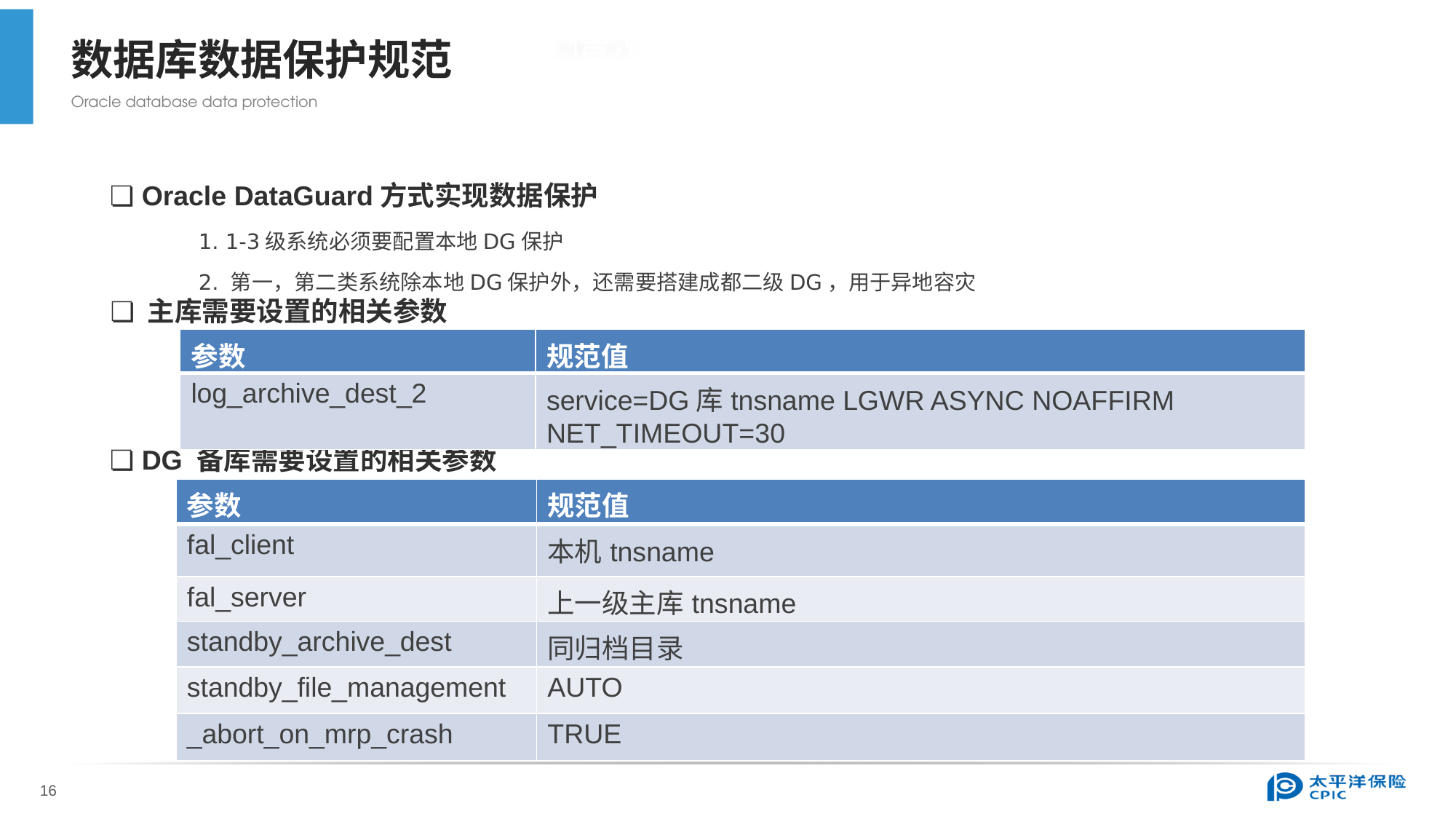

数据库数据保护规范
Oracle database data protection
情况
❏ Oracle DataGuard方式实现数据保护
1. 1-3级系统必须要配置本地DG保护
2. 第一，第二类系统除本地DG保护外，还需要搭建成都二级DG，用于异地容灾
❏ 主库需要设置的相关参数
| 参数 | 规范值 |
| --- | --- |
| log\_archive\_dest\_2 | service=DG库tnsname LGWR ASYNC NOAFFIRM NET\_TIMEOUT=30 |
❏ DG 备库需要设置的相关参数
| 参数 | 规范值 |
| --- | --- |
| fal\_client | 本机tnsname |
| fal\_server | 上一级主库tnsname |
| standby\_archive\_dest | 同归档目录 |
| standby\_file\_management | AUTO |
| \_abort\_on\_mrp\_crash | TRUE |